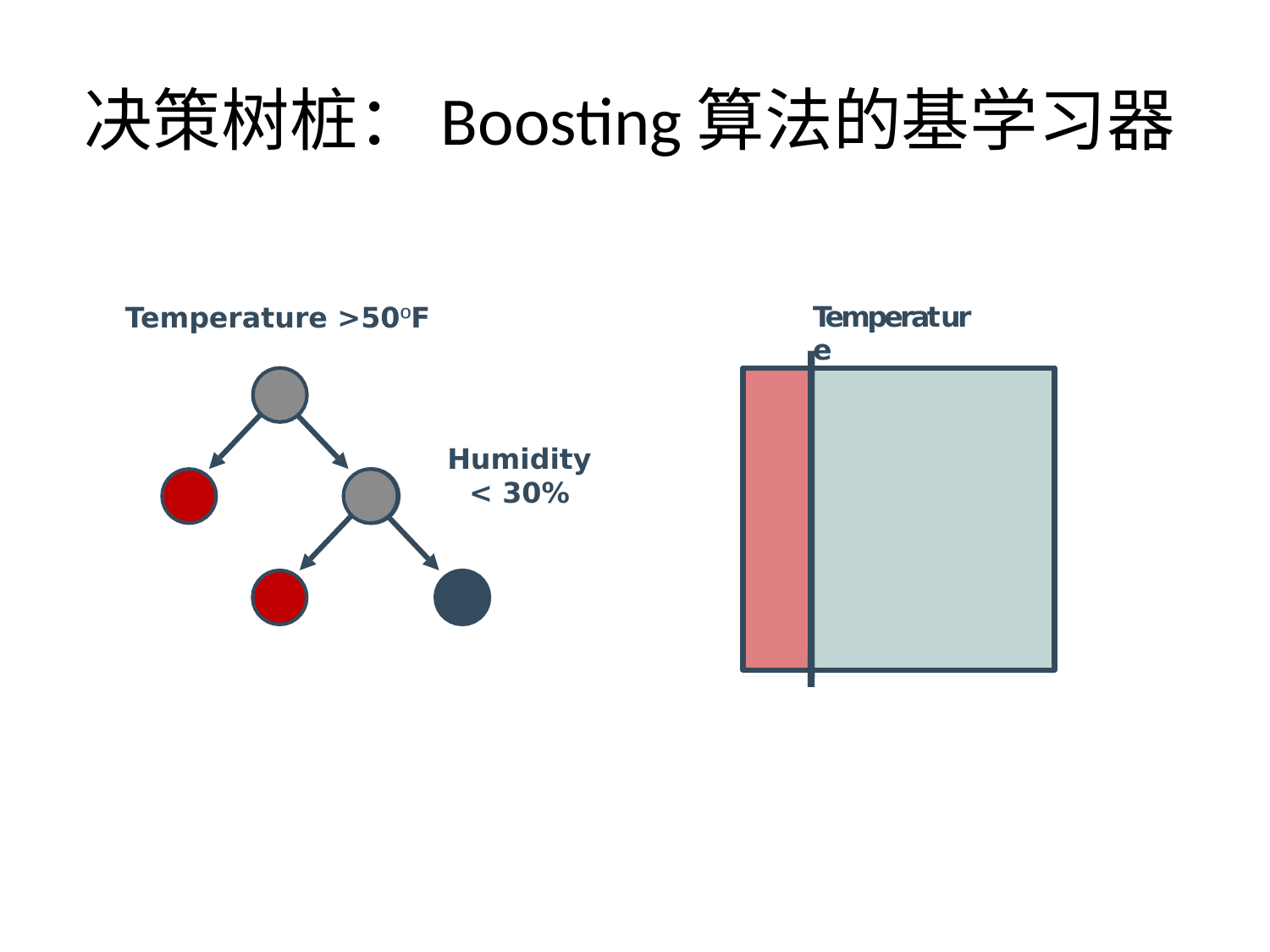

# 决策树桩：Boosting算法的基学习器
Temperature
Temperature >50ºF

Humidity
< 30%